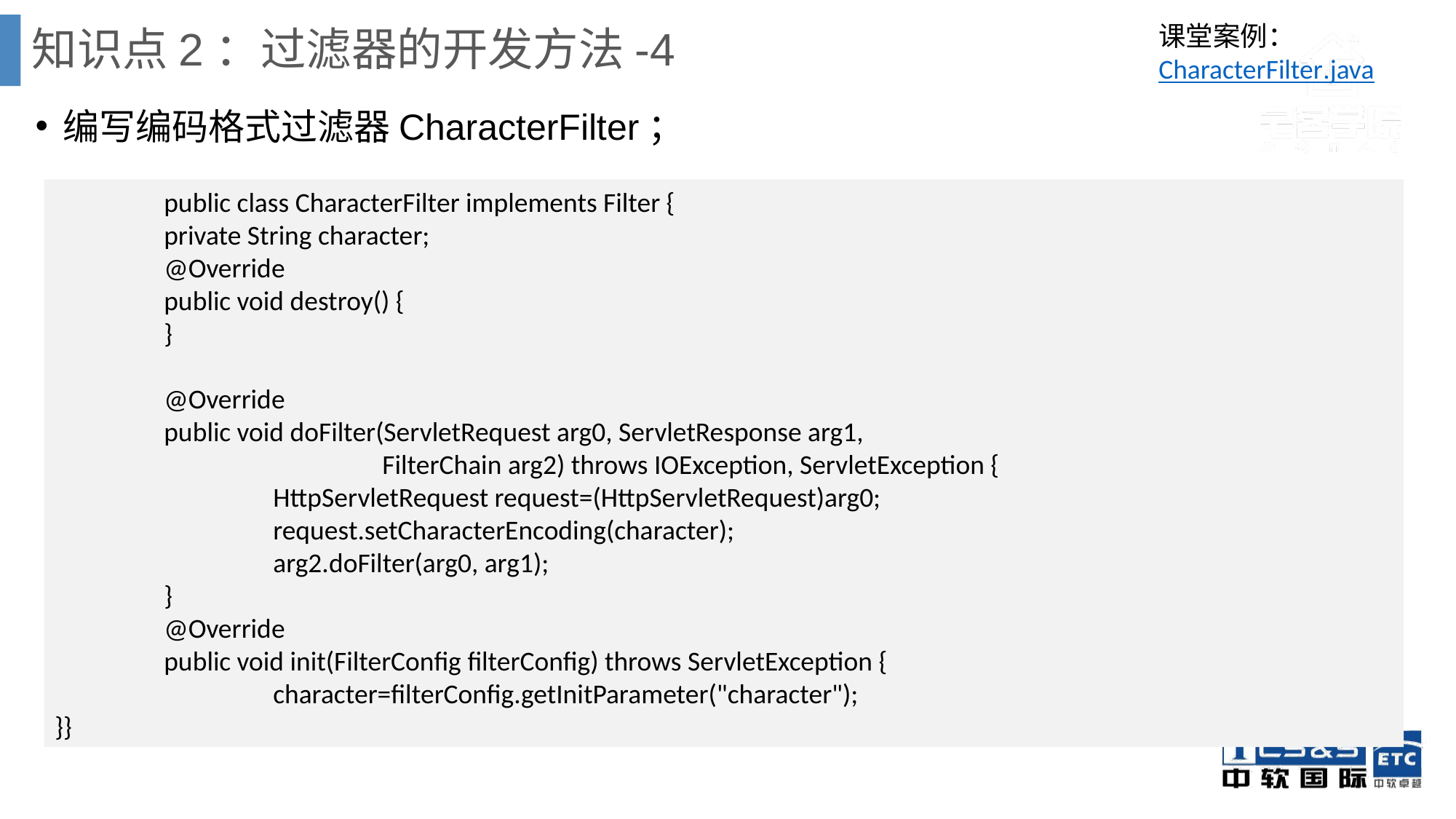

# 知识点2：过滤器的开发方法-4
课堂案例： CharacterFilter.java
编写编码格式过滤器CharacterFilter；

	public class CharacterFilter implements Filter {
	private String character;
	@Override
	public void destroy() {
	}

	@Override
	public void doFilter(ServletRequest arg0, ServletResponse arg1,
			FilterChain arg2) throws IOException, ServletException {
		HttpServletRequest request=(HttpServletRequest)arg0;
		request.setCharacterEncoding(character);
		arg2.doFilter(arg0, arg1);
	}
	@Override
	public void init(FilterConfig filterConfig) throws ServletException {
		character=filterConfig.getInitParameter("character");
}}